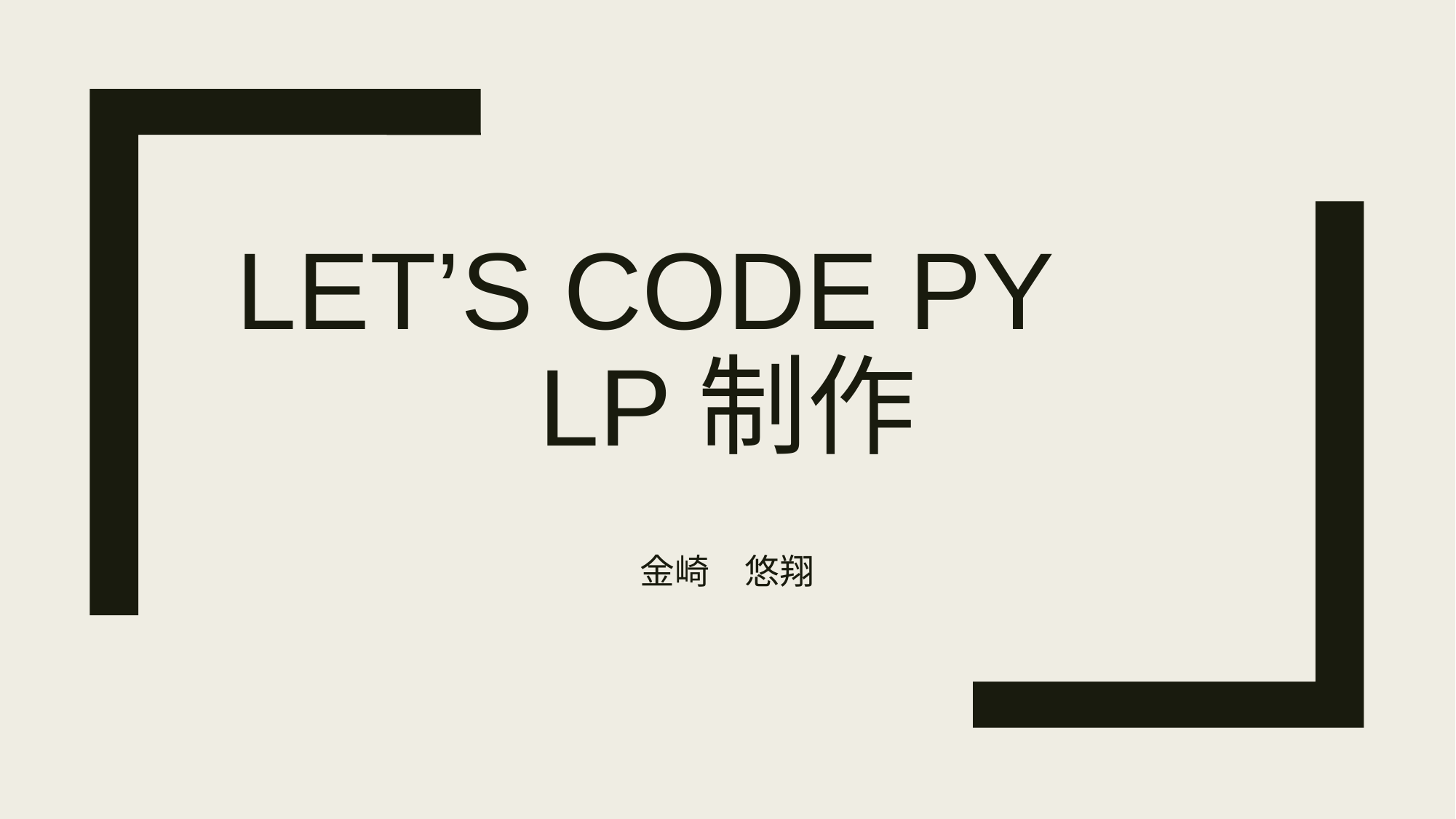

# Let’s Code py 　 LP制作
金崎　悠翔